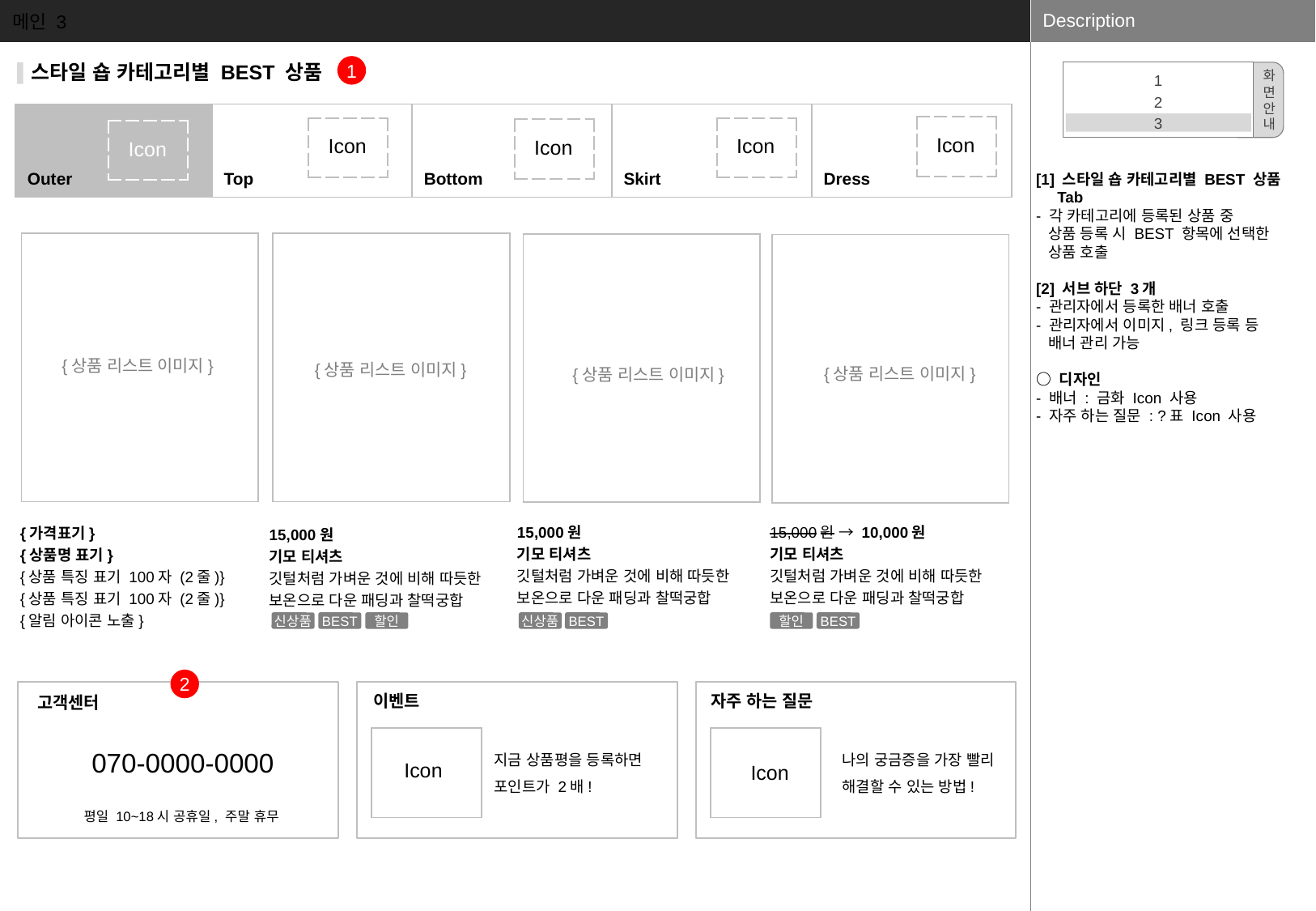

메인 3

[1] 스타일 숍 카테고리별 BEST 상품
     Tab
- 각 카테고리에 등록된 상품 중
  상품 등록 시 BEST 항목에 선택한
  상품 호출

[2] 서브 하단 3개
- 관리자에서 등록한 배너 호출
- 관리자에서 이미지, 링크 등록 등
  배너 관리 가능

○ 디자인
- 배너 : 금화 Icon 사용
- 자주 하는 질문 : ?표 Icon 사용

스타일 숍 카테고리별 BEST 상품
1
1
2
3
화
면
안
내

| Outer | Top | Bottom | Skirt | Dress |
| --- | --- | --- | --- | --- |
|  |
| --- |
|  |
| --- |
|  |
| --- |
|  |
| --- |
|  |
| --- |
Icon
Icon
Icon
Icon
Icon
|  |
| --- |
|  |
| --- |
|  |
| --- |
|  |
| --- |
{상품 리스트 이미지}
{상품 리스트 이미지}
{상품 리스트 이미지}
{상품 리스트 이미지}
15,000원
기모 티셔츠
깃털처럼 가벼운 것에 비해 따듯한
보온으로 다운 패딩과 찰떡궁합
15,000원 → 10,000원
기모 티셔츠
깃털처럼 가벼운 것에 비해 따듯한
보온으로 다운 패딩과 찰떡궁합
{가격표기}
{상품명 표기}
{상품 특징 표기 100자 (2줄)}
{상품 특징 표기 100자 (2줄)}
{알림 아이콘 노출}
15,000원
기모 티셔츠
깃털처럼 가벼운 것에 비해 따듯한
보온으로 다운 패딩과 찰떡궁합
신상품
BEST
할인
신상품
BEST
할인
BEST
2

이벤트
자주 하는 질문
고객센터
070-0000-0000
|  |
| --- |
|  |
| --- |
지금 상품평을 등록하면
포인트가 2배!
나의 궁금증을 가장 빨리
해결할 수 있는 방법!
Icon
Icon
평일 10~18시 공휴일, 주말 휴무